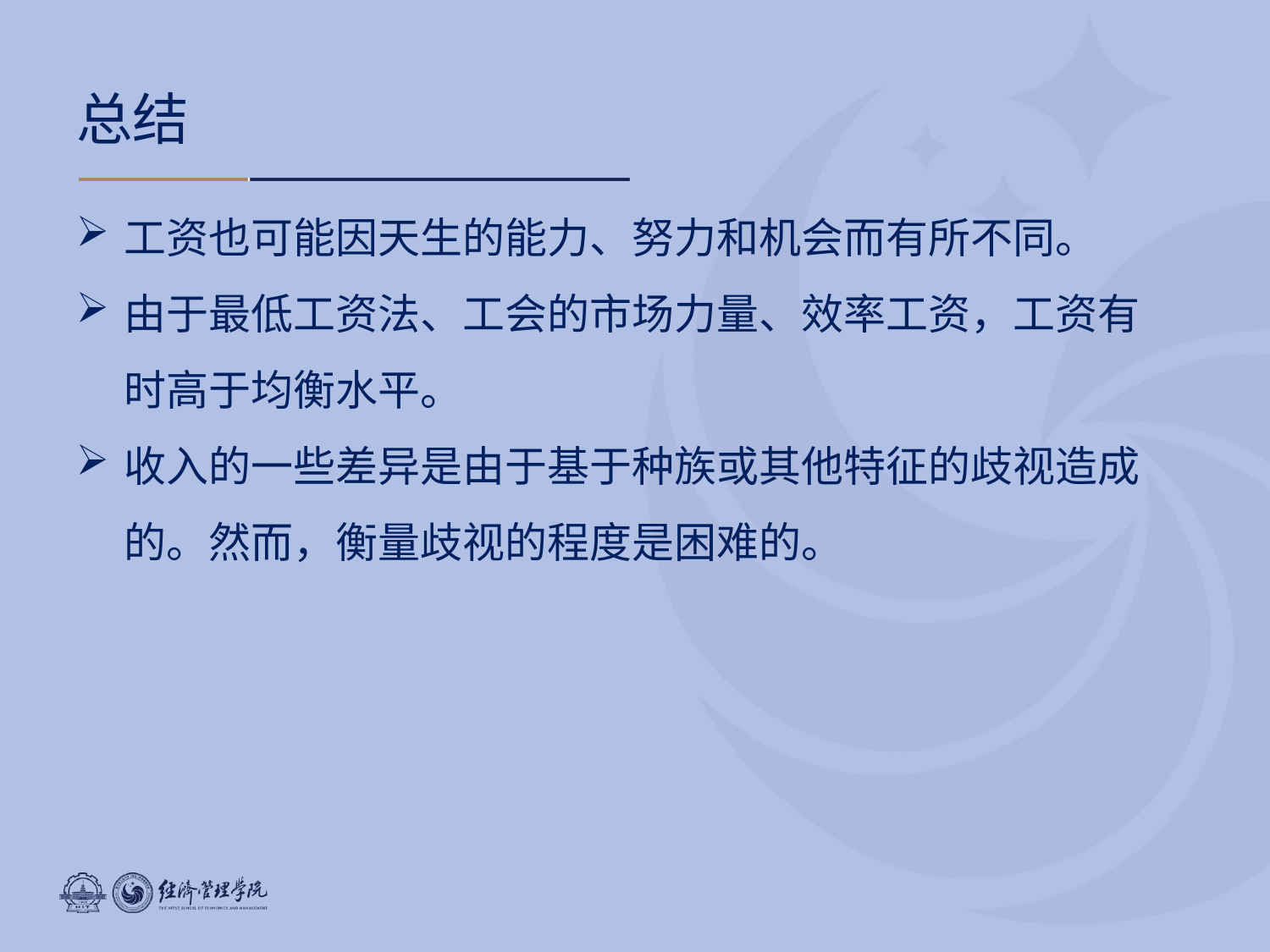

# 总结
工资也可能因天生的能力、努力和机会而有所不同。
由于最低工资法、工会的市场力量、效率工资，工资有时高于均衡水平。
收入的一些差异是由于基于种族或其他特征的歧视造成的。然而，衡量歧视的程度是困难的。